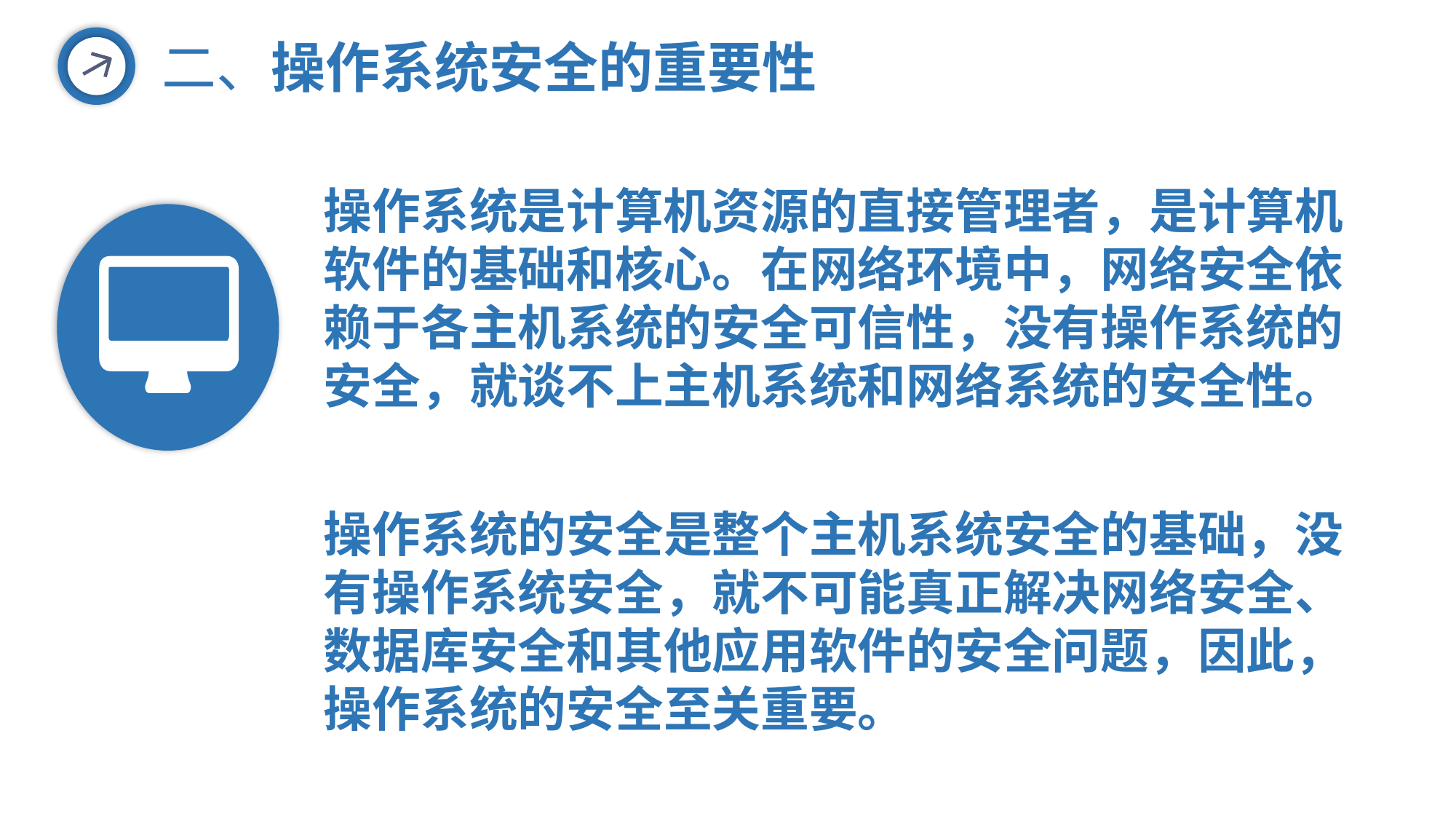

二、操作系统安全的重要性

操作系统是计算机资源的直接管理者，是计算机软件的基础和核心。在网络环境中，网络安全依赖于各主机系统的安全可信性，没有操作系统的安全，就谈不上主机系统和网络系统的安全性。

操作系统的安全是整个主机系统安全的基础，没有操作系统安全，就不可能真正解决网络安全、数据库安全和其他应用软件的安全问题，因此，操作系统的安全至关重要。